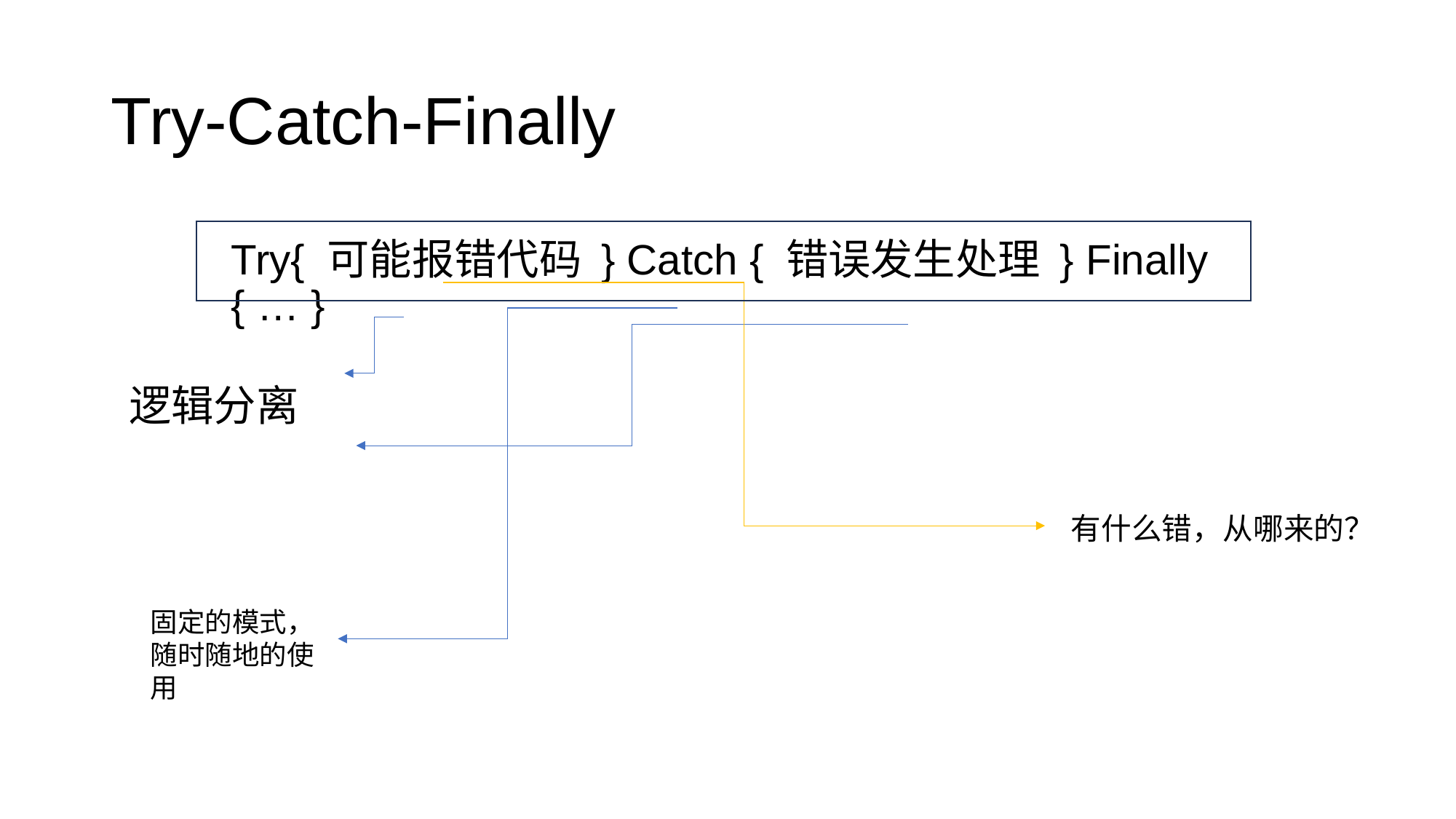

# Try-Catch-Finally

Try{ 可能报错代码 } Catch { 错误发生处理 } Finally { … }
逻辑分离
有什么错，从哪来的？
固定的模式，随时随地的使用